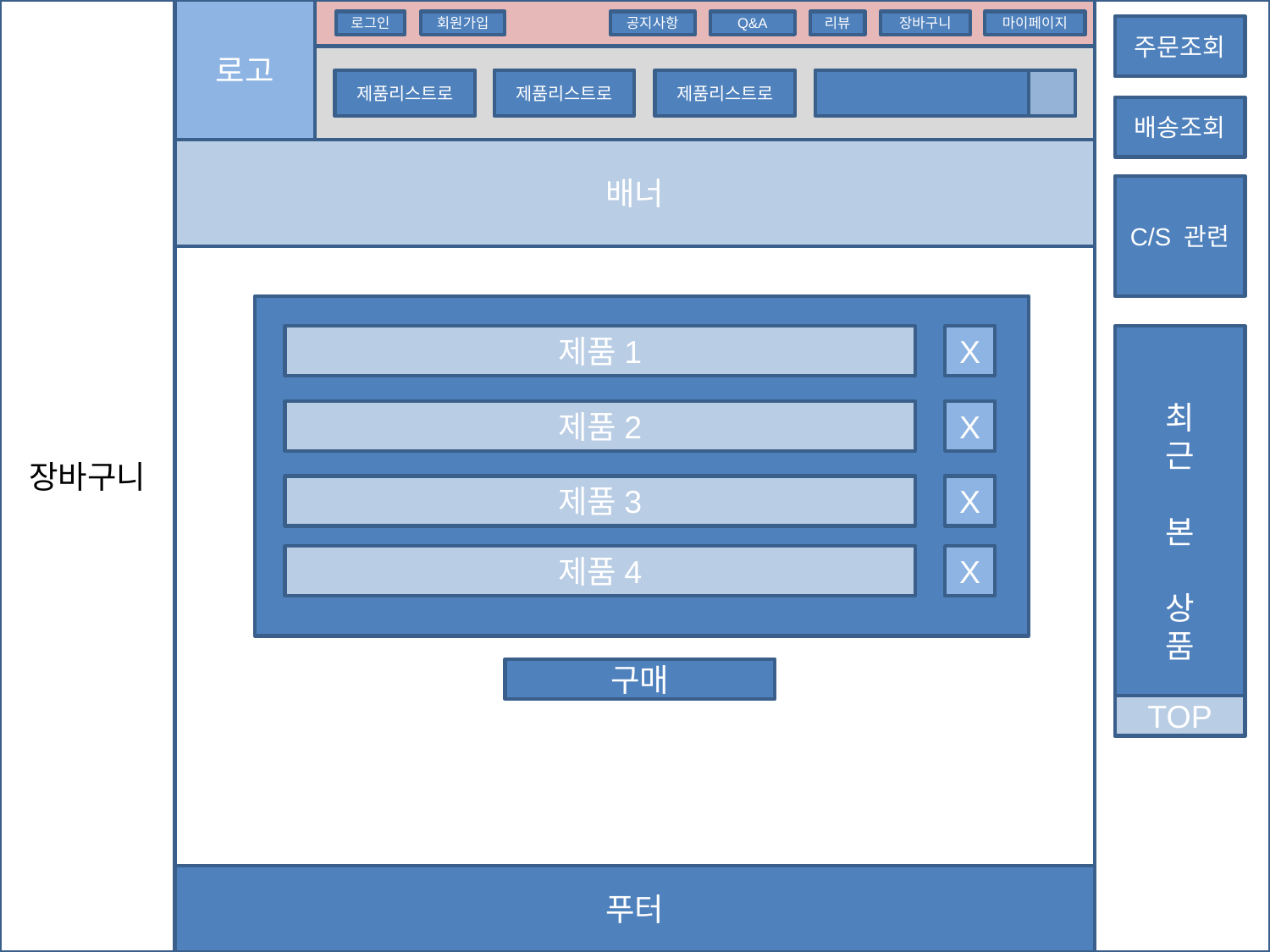

장바구니

로고

로그인
회원가입
공지사항
Q&A
리뷰
장바구니
마이페이지
제품리스트로
제품리스트로
제품리스트로

주문조회

배송조회
배너
C/S 관련

제품1
X
최
근

본

상
품
제품2
X
제품3
X
제품4
X
구매
TOP
푸터